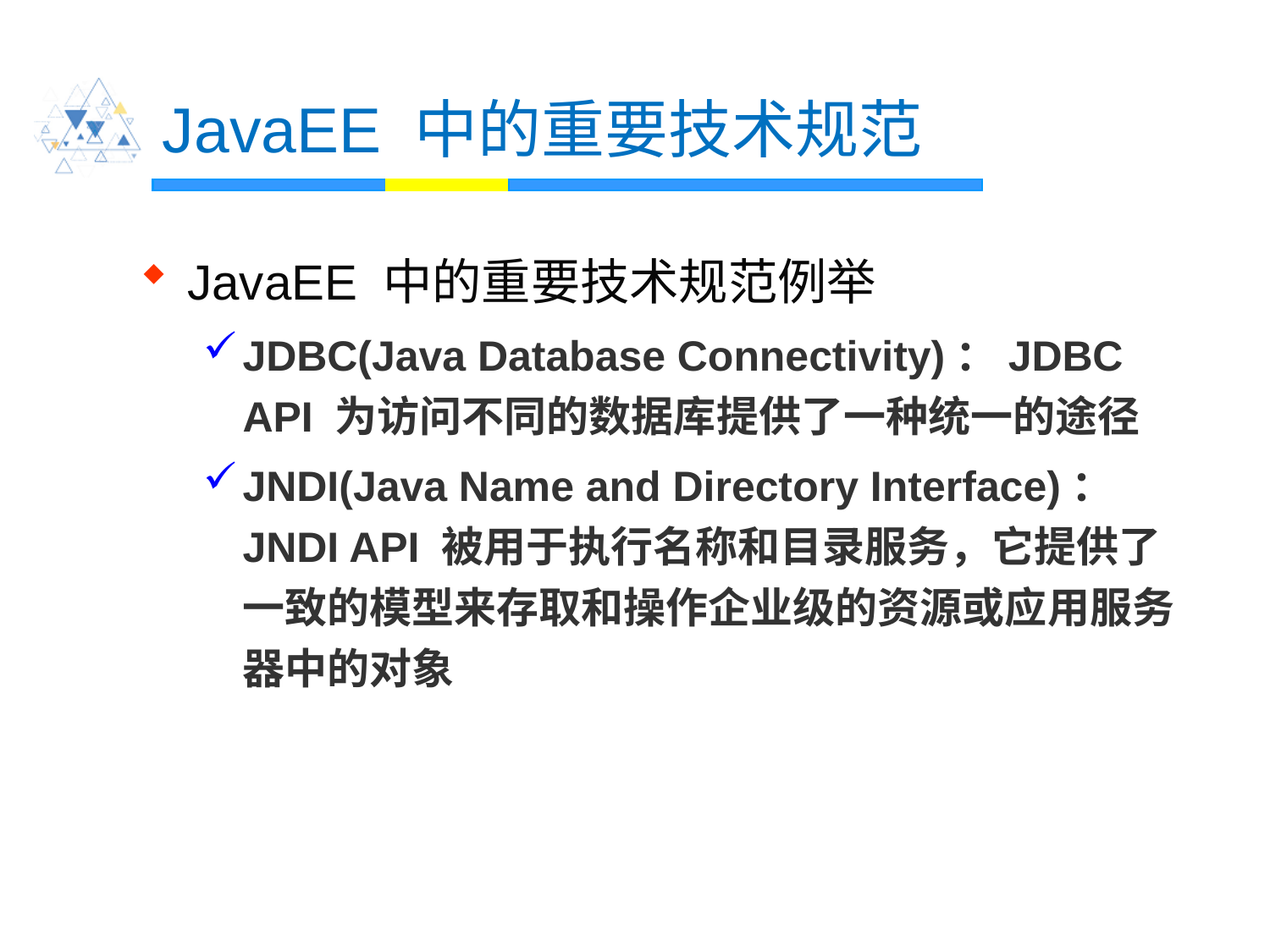

# JavaEE 中的重要技术规范
JavaEE 中的重要技术规范例举
JDBC(Java Database Connectivity)：JDBC API 为访问不同的数据库提供了一种统一的途径
JNDI(Java Name and Directory Interface)：JNDI API 被用于执行名称和目录服务，它提供了一致的模型来存取和操作企业级的资源或应用服务器中的对象